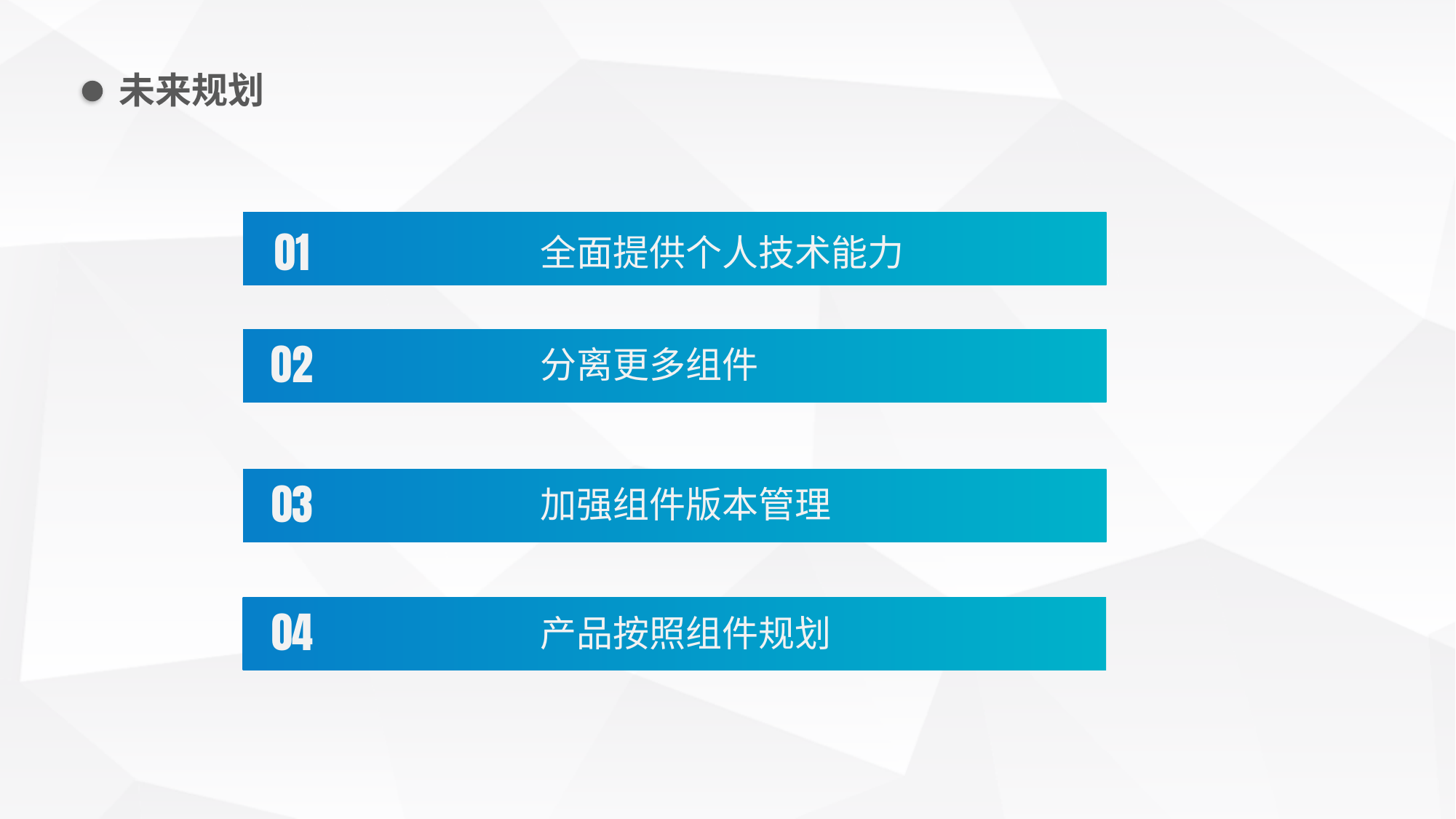

未来规划

01
全面提供个人技术能力

02
分离更多组件

03
加强组件版本管理

04
产品按照组件规划